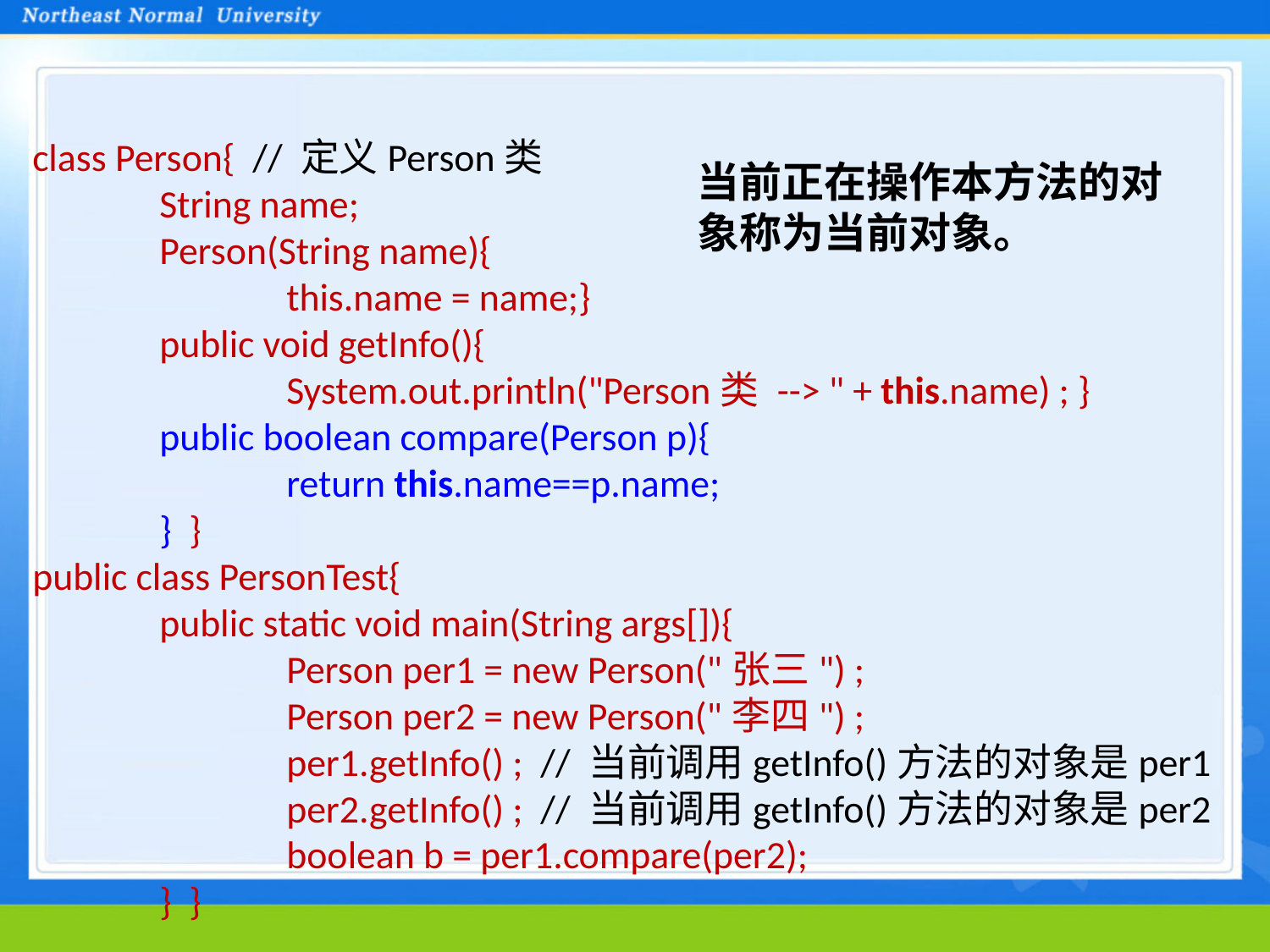

class Person{  // 定义Person类
	String name;
	Person(String name){
		this.name = name;}
	public void getInfo(){
		System.out.println("Person类 --> " + this.name) ; }
	public boolean compare(Person p){
		return this.name==p.name;
	}  }
public class PersonTest{
	public static void main(String args[]){
		Person per1 = new Person("张三") ;
		Person per2 = new Person("李四") ;
		per1.getInfo() ;	// 当前调用getInfo()方法的对象是per1
		per2.getInfo() ;	// 当前调用getInfo()方法的对象是per2
		boolean b = per1.compare(per2);
	}  }
当前正在操作本方法的对象称为当前对象。